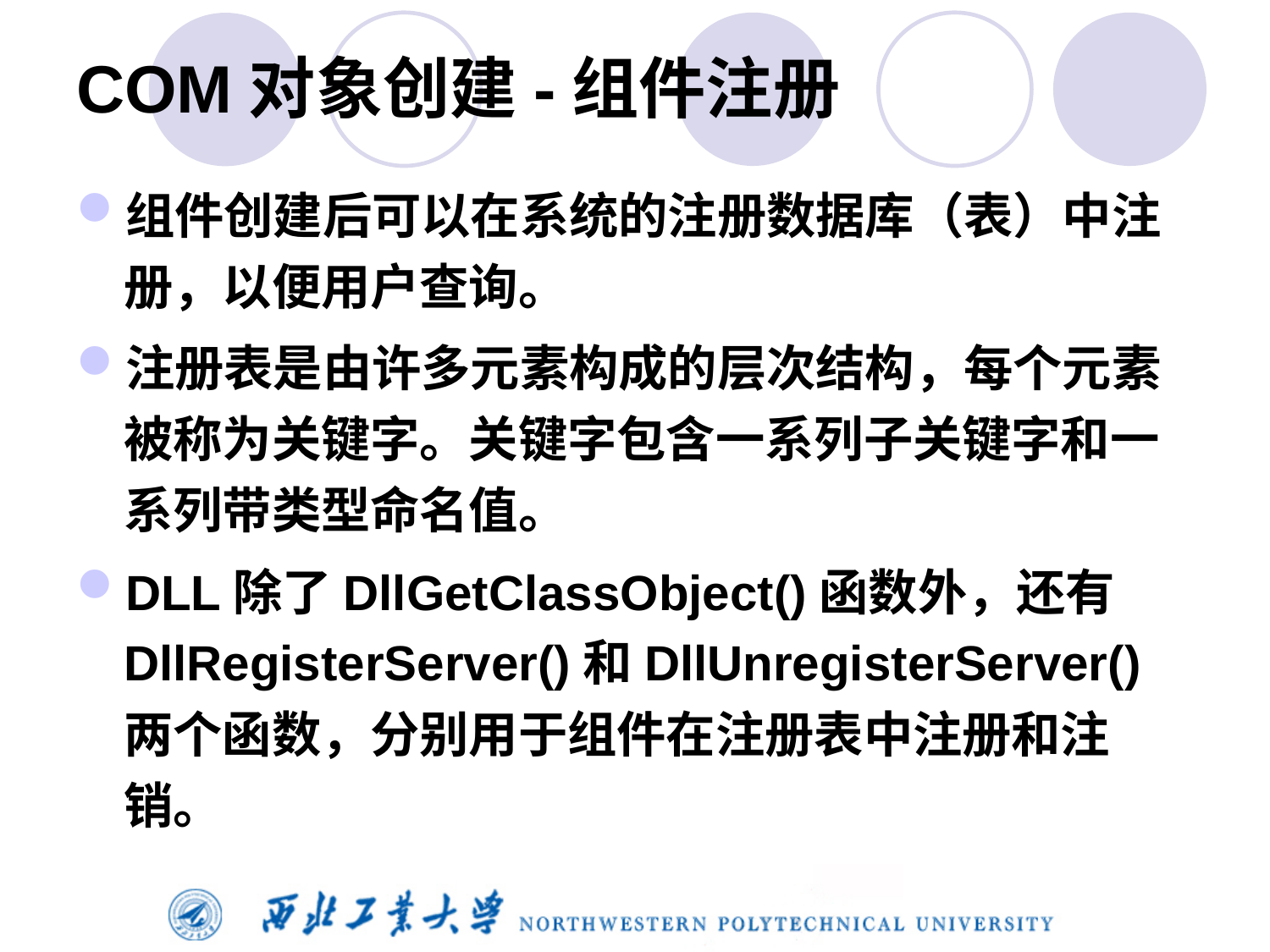

# COM对象创建-组件注册
组件创建后可以在系统的注册数据库（表）中注册，以便用户查询。
注册表是由许多元素构成的层次结构，每个元素被称为关键字。关键字包含一系列子关键字和一系列带类型命名值。
DLL除了DllGetClassObject()函数外，还有DllRegisterServer()和DllUnregisterServer()两个函数，分别用于组件在注册表中注册和注销。